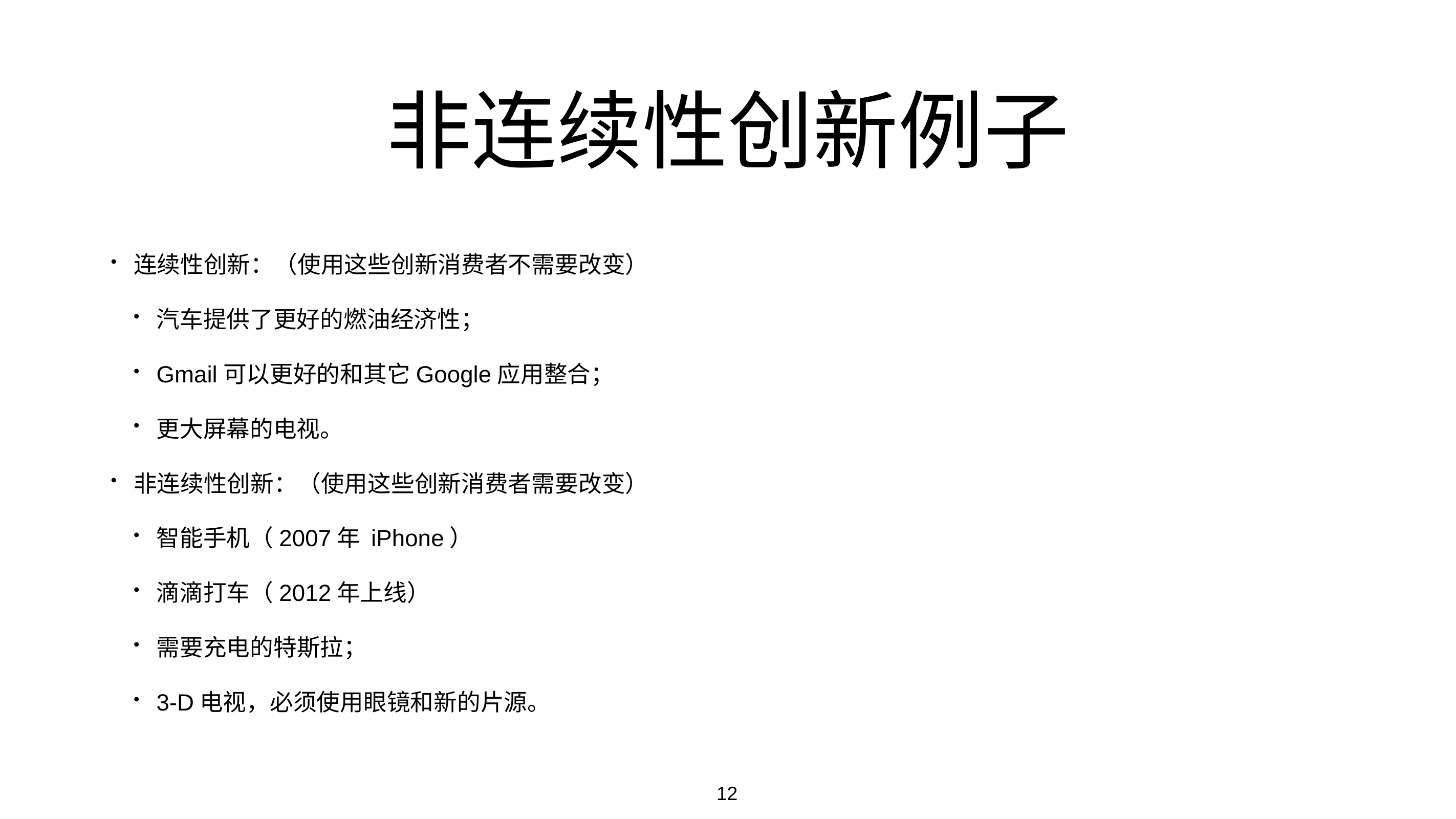

# 非连续性创新例子
连续性创新：（使用这些创新消费者不需要改变）
汽车提供了更好的燃油经济性；
Gmail可以更好的和其它Google应用整合；
更大屏幕的电视。
非连续性创新：（使用这些创新消费者需要改变）
智能手机（2007年 iPhone）
滴滴打车（2012年上线）
需要充电的特斯拉；
3-D电视，必须使用眼镜和新的片源。
12